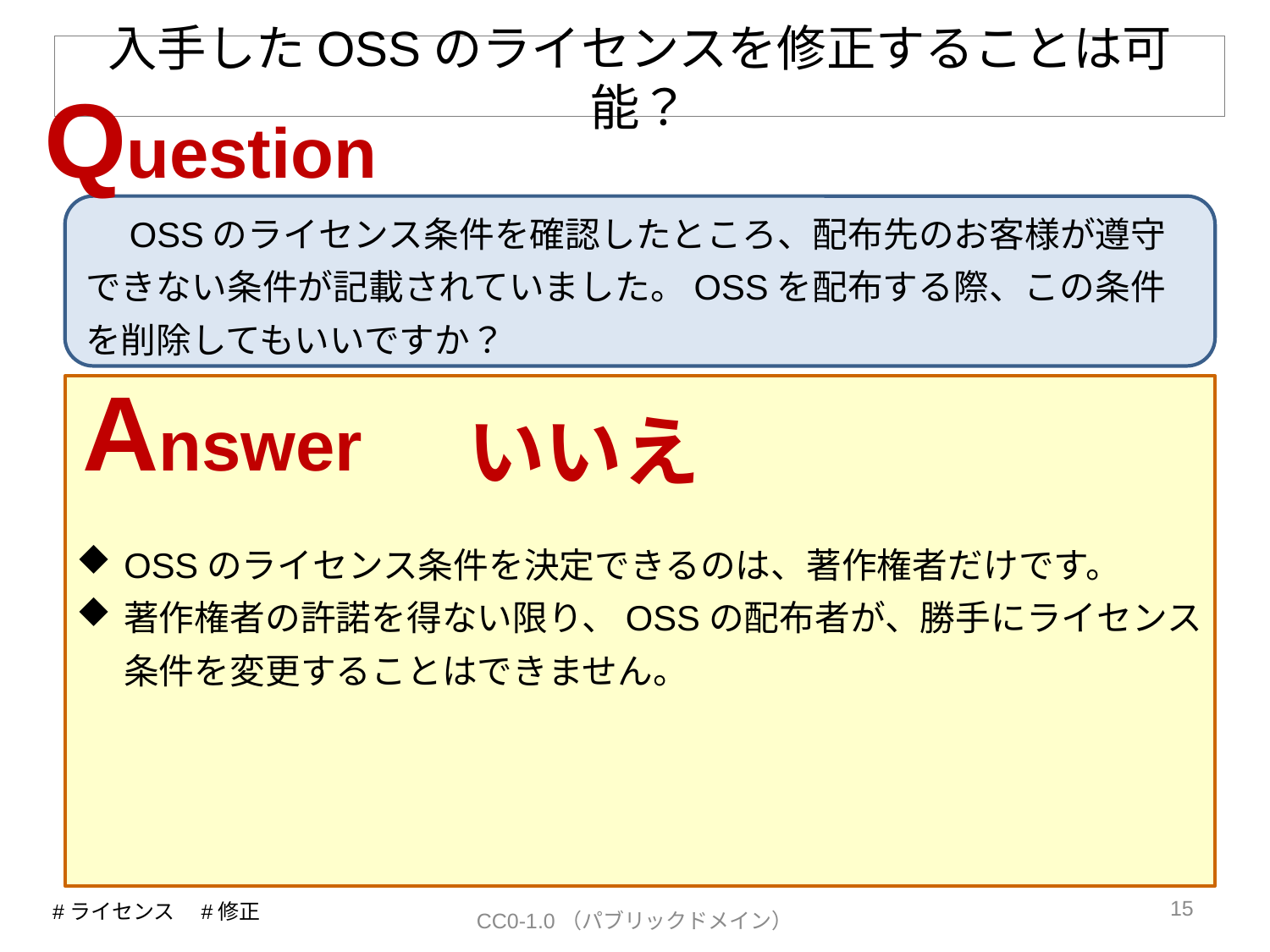

# 入手したOSSのライセンスを修正することは可能？
Question
　OSSのライセンス条件を確認したところ、配布先のお客様が遵守できない条件が記載されていました。OSSを配布する際、この条件を削除してもいいですか？
Answer

いいえ
OSSのライセンス条件を決定できるのは、著作権者だけです。
著作権者の許諾を得ない限り、OSSの配布者が、勝手にライセンス条件を変更することはできません。
15
#ライセンス　#修正
CC0-1.0（パブリックドメイン）